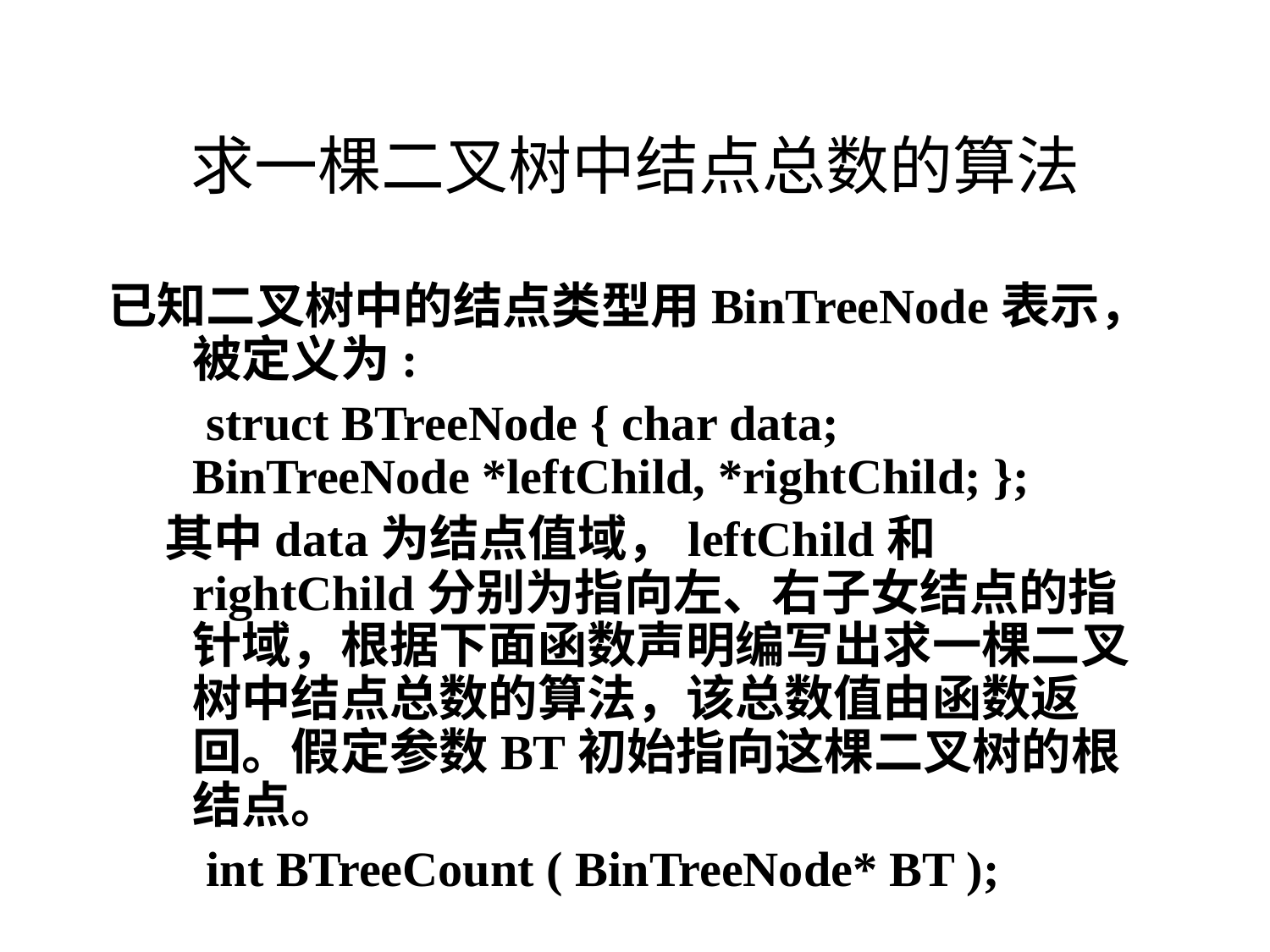

# 求一棵二叉树中结点总数的算法
已知二叉树中的结点类型用BinTreeNode表示，被定义为:
        struct BTreeNode { char data;	BinTreeNode *leftChild, *rightChild; };
    其中data为结点值域，leftChild和rightChild分别为指向左、右子女结点的指针域，根据下面函数声明编写出求一棵二叉树中结点总数的算法，该总数值由函数返回。假定参数BT初始指向这棵二叉树的根结点。
        int BTreeCount ( BinTreeNode* BT );